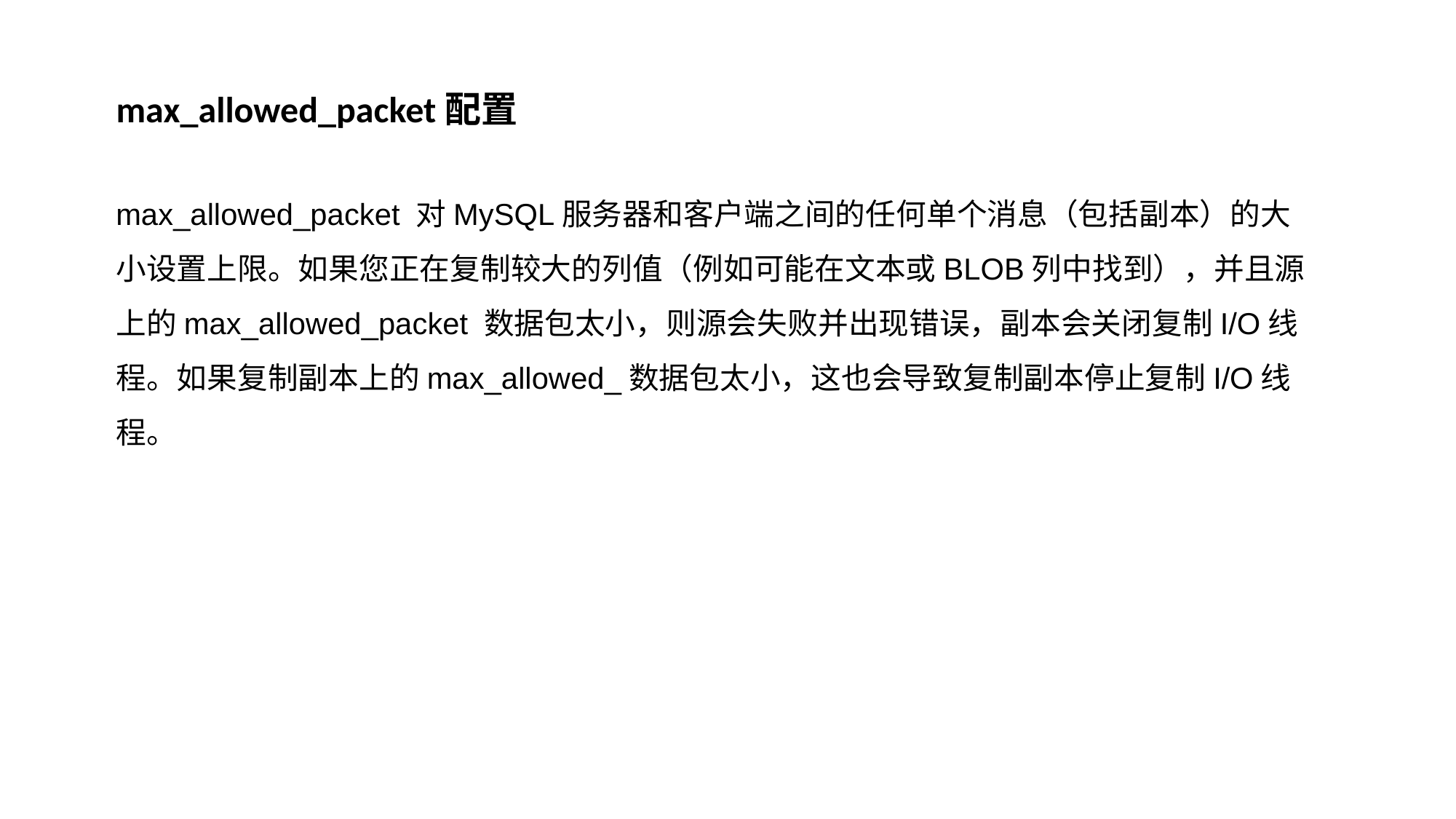

# max_allowed_packet配置
max_allowed_packet 对MySQL服务器和客户端之间的任何单个消息（包括副本）的大小设置上限。如果您正在复制较大的列值（例如可能在文本或BLOB列中找到），并且源上的max_allowed_packet 数据包太小，则源会失败并出现错误，副本会关闭复制I/O线程。如果复制副本上的max_allowed_数据包太小，这也会导致复制副本停止复制I/O线程。